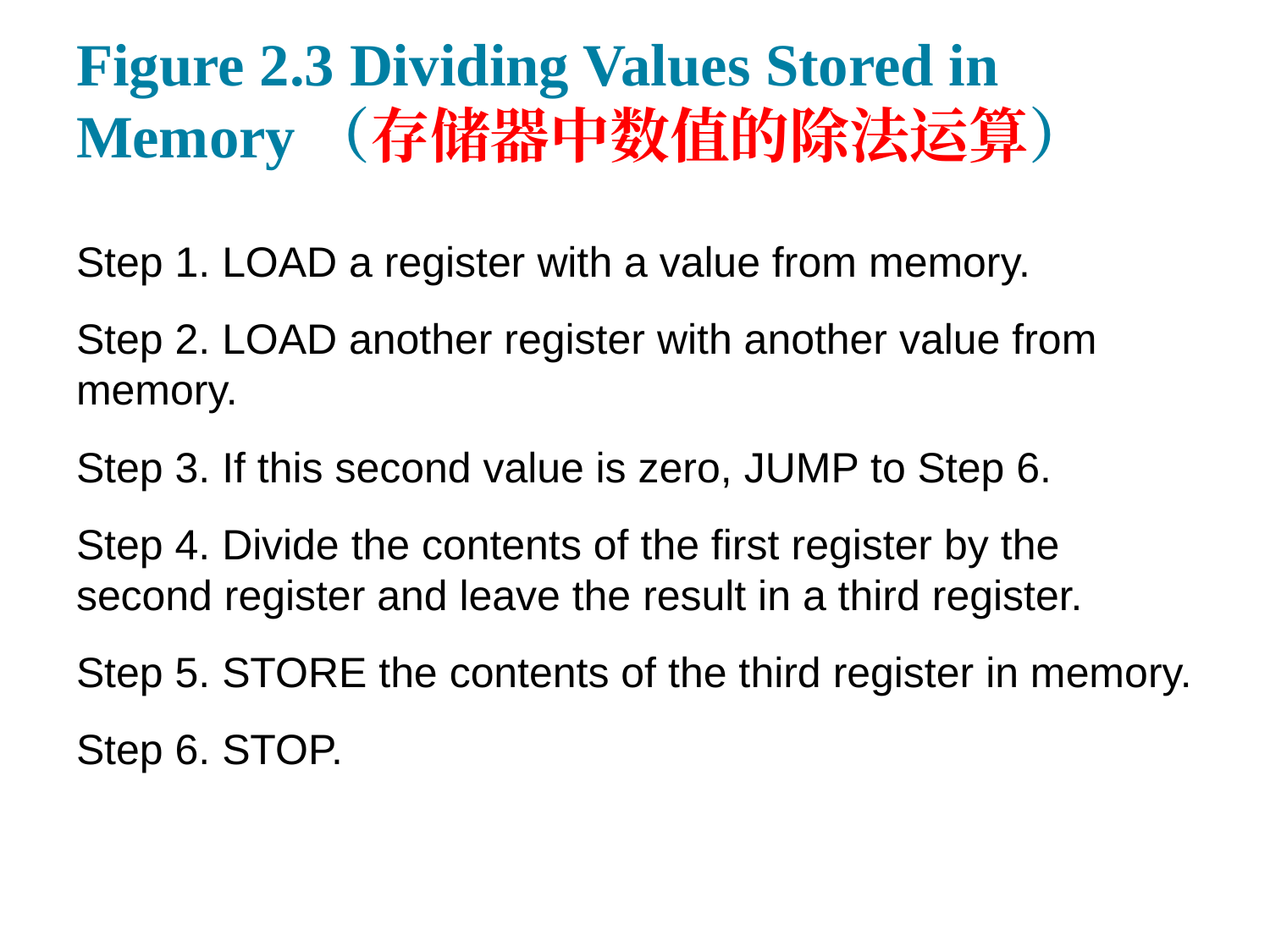

# Figure 2.3 Dividing Values Stored in Memory（存储器中数值的除法运算）
Step 1. LOAD a register with a value from memory.
Step 2. LOAD another register with another value from memory.
Step 3. If this second value is zero, JUMP to Step 6.
Step 4. Divide the contents of the first register by the second register and leave the result in a third register.
Step 5. STORE the contents of the third register in memory.
Step 6. STOP.